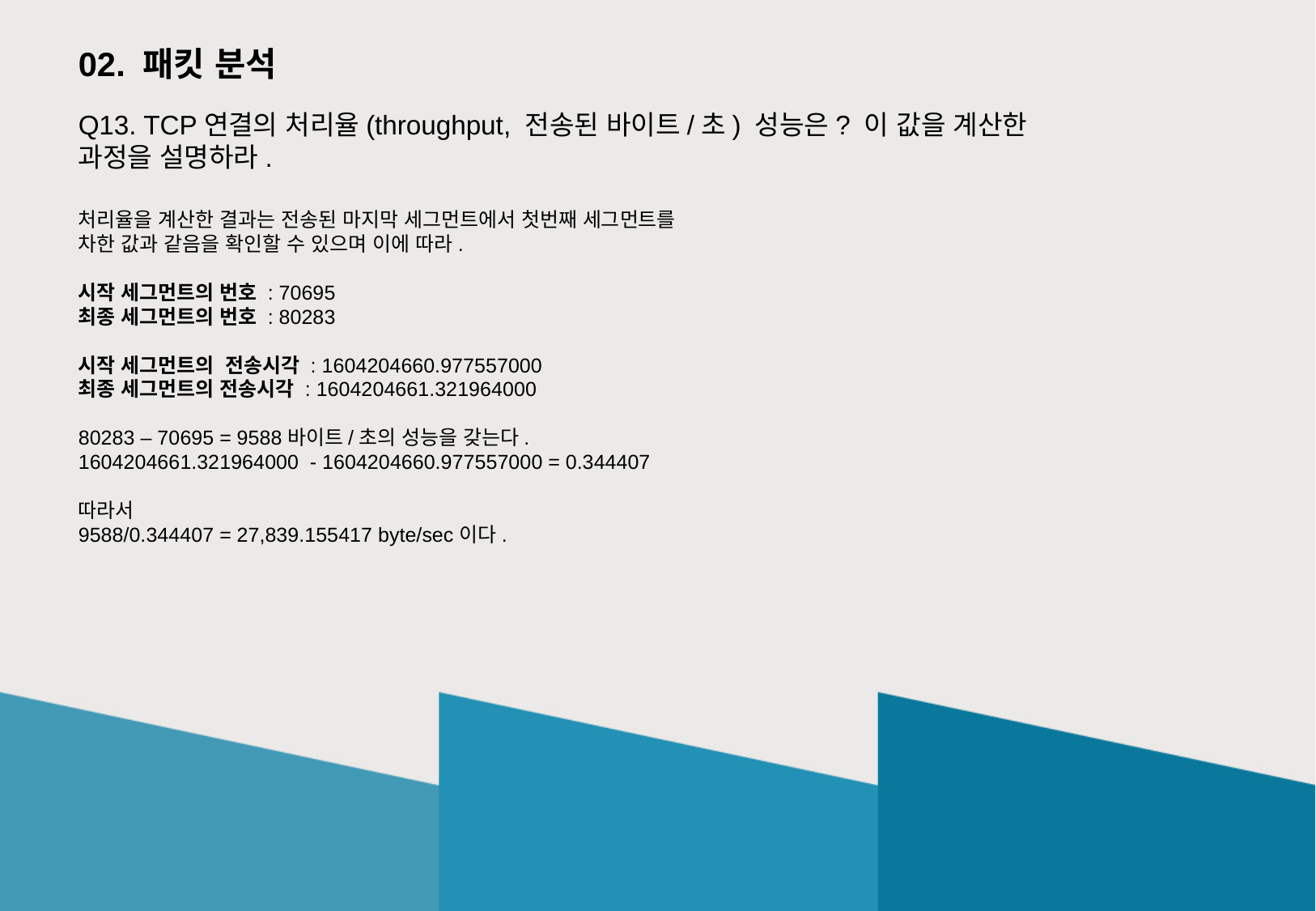

02. 패킷 분석
Q13. TCP연결의 처리율(throughput, 전송된 바이트/초) 성능은? 이 값을 계산한
과정을 설명하라.
처리율을 계산한 결과는 전송된 마지막 세그먼트에서 첫번째 세그먼트를
차한 값과 같음을 확인할 수 있으며 이에 따라.

시작 세그먼트의 번호 : 70695
최종 세그먼트의 번호 : 80283

시작 세그먼트의  전송시각 : 1604204660.977557000
최종 세그먼트의 전송시각 : 1604204661.321964000

80283 – 70695 = 9588바이트/초의 성능을 갖는다.
1604204661.321964000  - 1604204660.977557000 = 0.344407

따라서
9588/0.344407 = 27,839.155417 byte/sec이다.